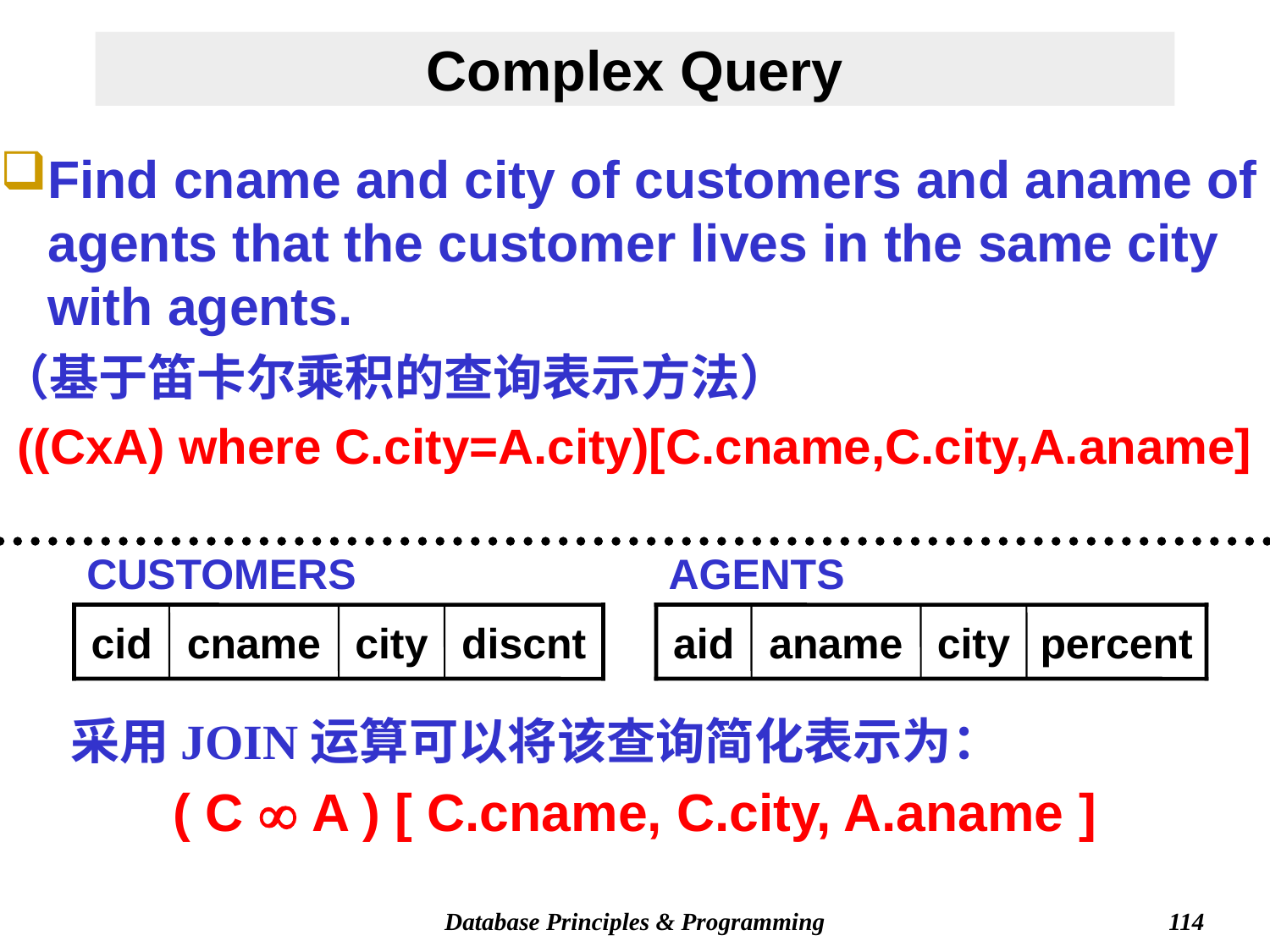

# Complex Query
Find cname and city of customers and aname of agents that the customer lives in the same city with agents.
（基于笛卡尔乘积的查询表示方法）
((CxA) where C.city=A.city)[C.cname,C.city,A.aname]

CUSTOMERS
AGENTS
cid

cname

city

discnt

aid

aname

city

percent

采用JOIN运算可以将该查询简化表示为：
( C ∞ A ) [ C.cname, C.city, A.aname ]

Database Principles & Programming
114